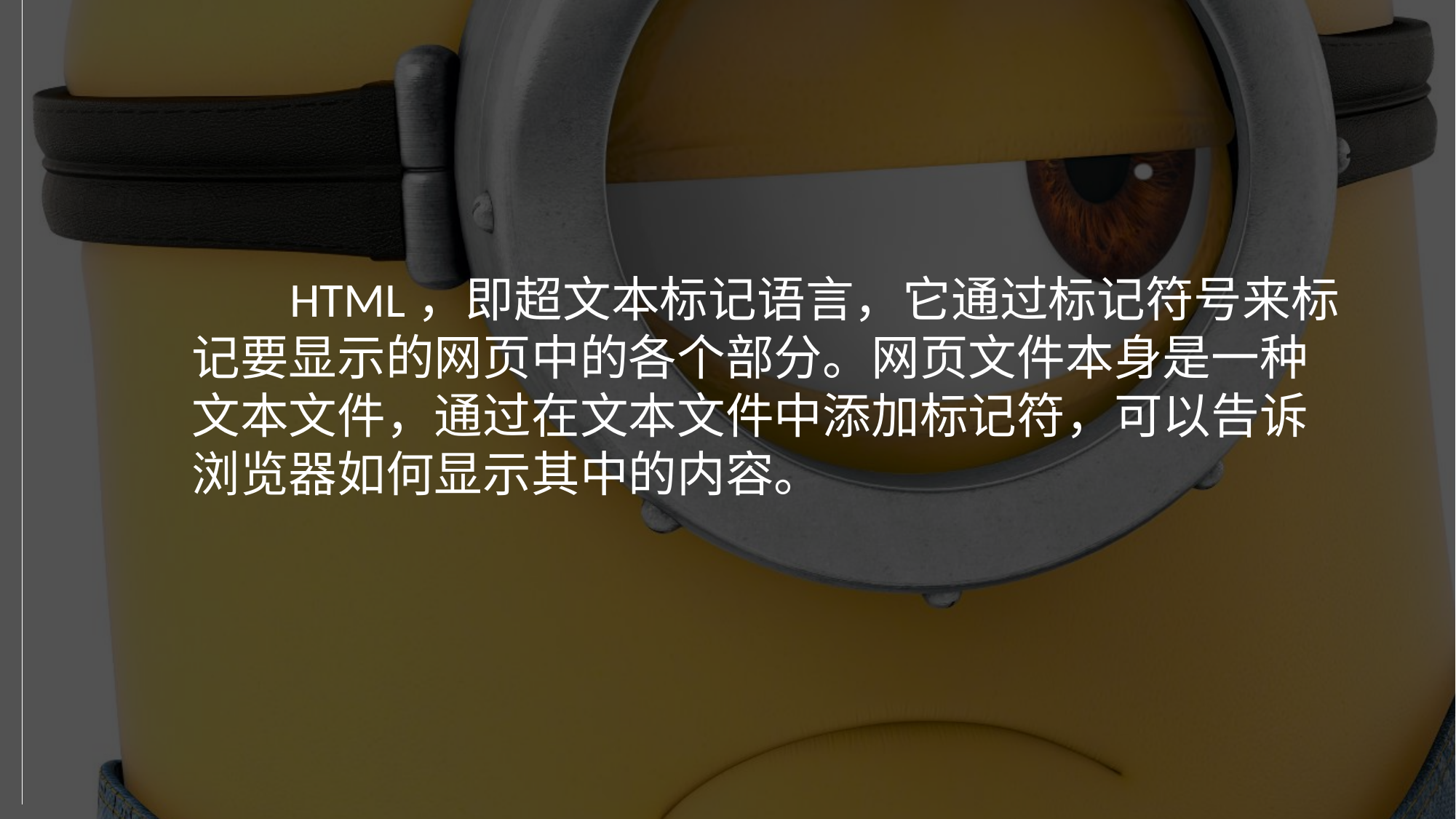

HTML，即超文本标记语言，它通过标记符号来标记要显示的网页中的各个部分。网页文件本身是一种文本文件，通过在文本文件中添加标记符，可以告诉浏览器如何显示其中的内容。